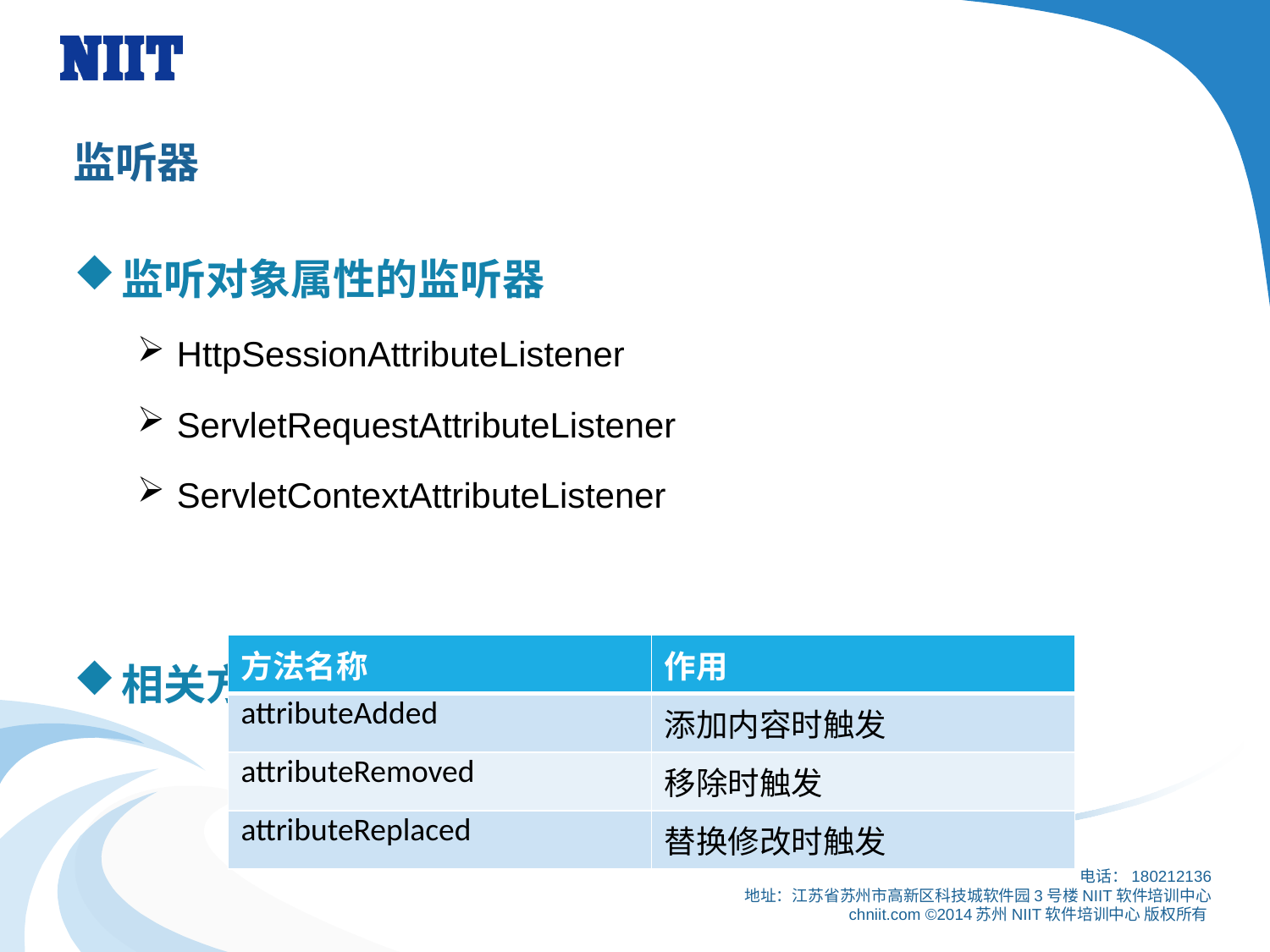

# 监听器
监听对象属性的监听器
HttpSessionAttributeListener
ServletRequestAttributeListener
ServletContextAttributeListener

相关方法
| 方法名称 | 作用 |
| --- | --- |
| attributeAdded | 添加内容时触发 |
| attributeRemoved | 移除时触发 |
| attributeReplaced | 替换修改时触发 |